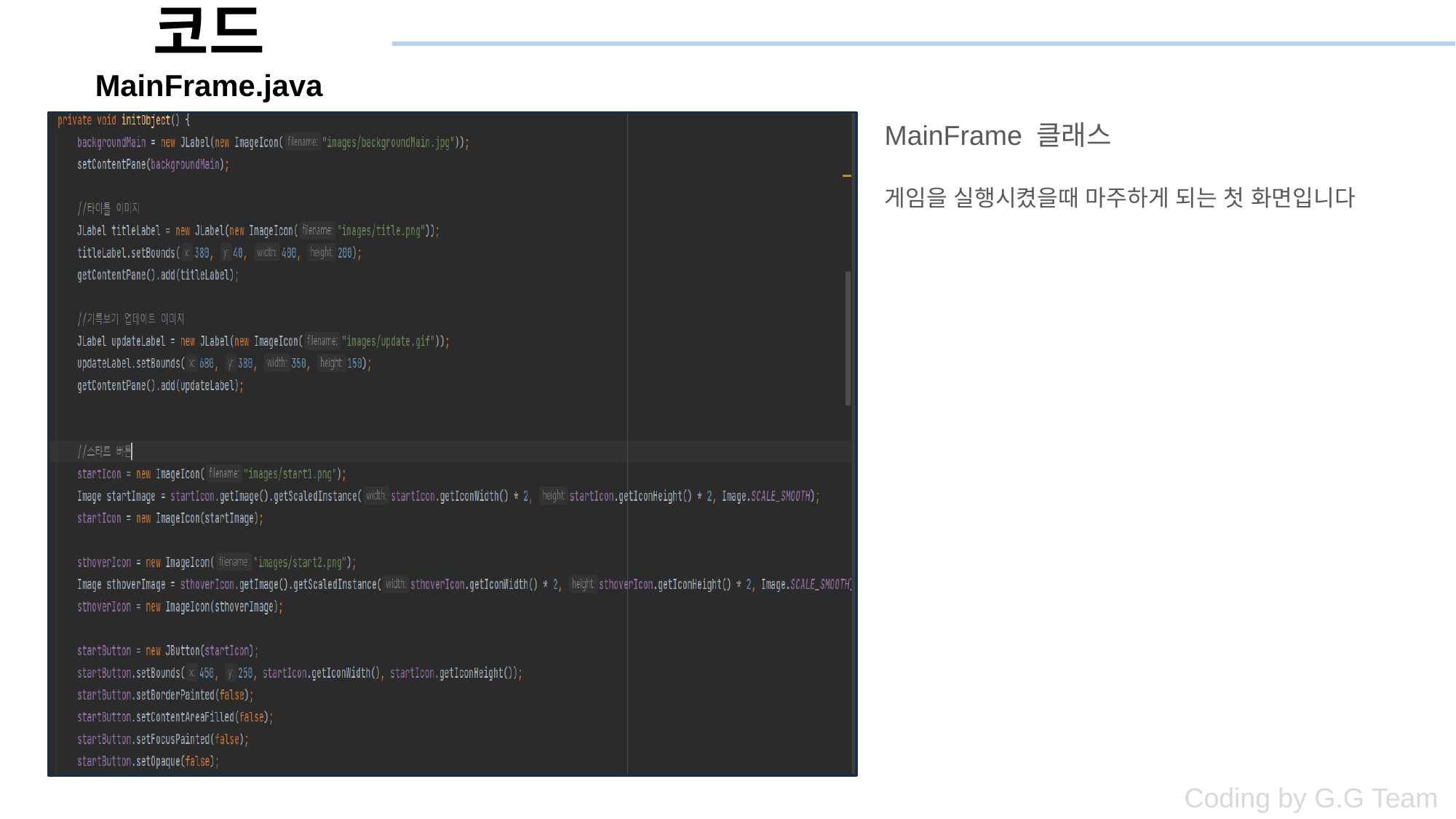

코드 MainFrame.java

MainFrame 클래스

게임을 실행시켰을때 마주하게 되는 첫 화면입니다
Coding by G.G Team